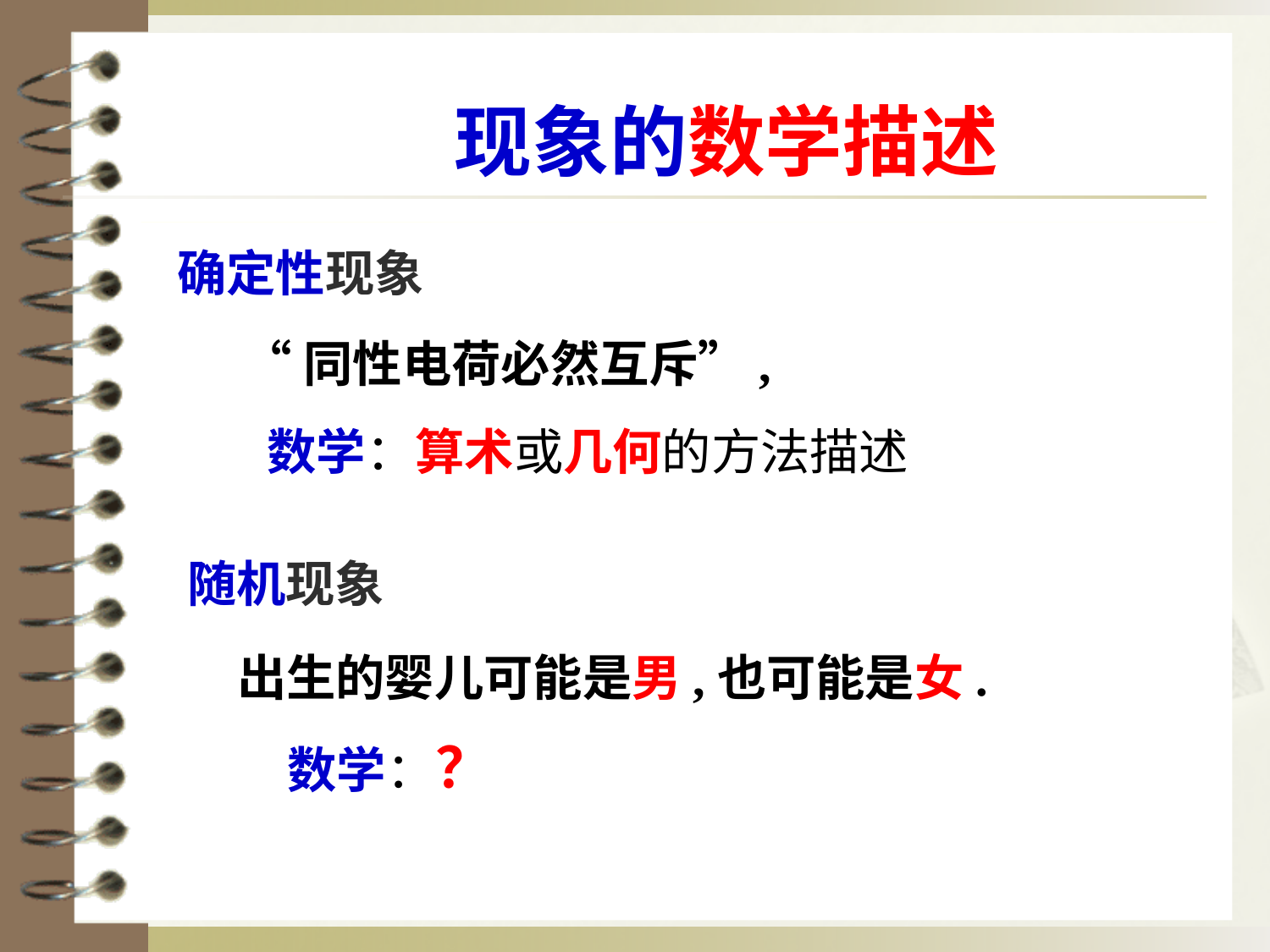

# 现象的数学描述
确定性现象
“同性电荷必然互斥”,
数学：算术或几何的方法描述
随机现象
出生的婴儿可能是男,也可能是女.
数学：？